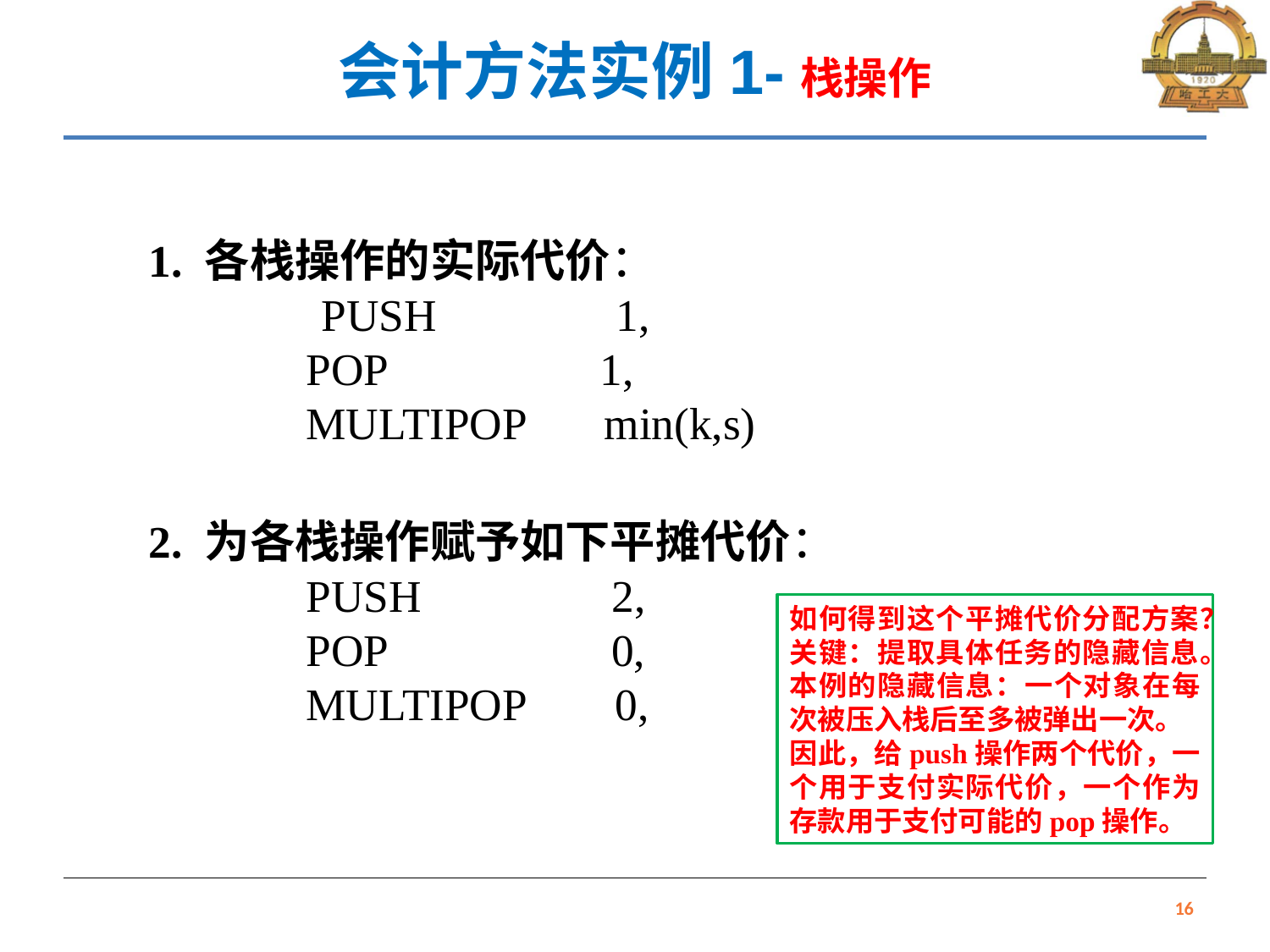

# 会计方法实例1-栈操作
1. 各栈操作的实际代价：
      　　PUSH                1,
              POP                   1,
              MULTIPOP       min(k,s)
2. 为各栈操作赋予如下平摊代价：
              PUSH                 2,
              POP                    0,
              MULTIPOP        0,
如何得到这个平摊代价分配方案？
关键：提取具体任务的隐藏信息。
本例的隐藏信息：一个对象在每次被压入栈后至多被弹出一次。
因此，给push操作两个代价，一个用于支付实际代价，一个作为存款用于支付可能的pop操作。
16